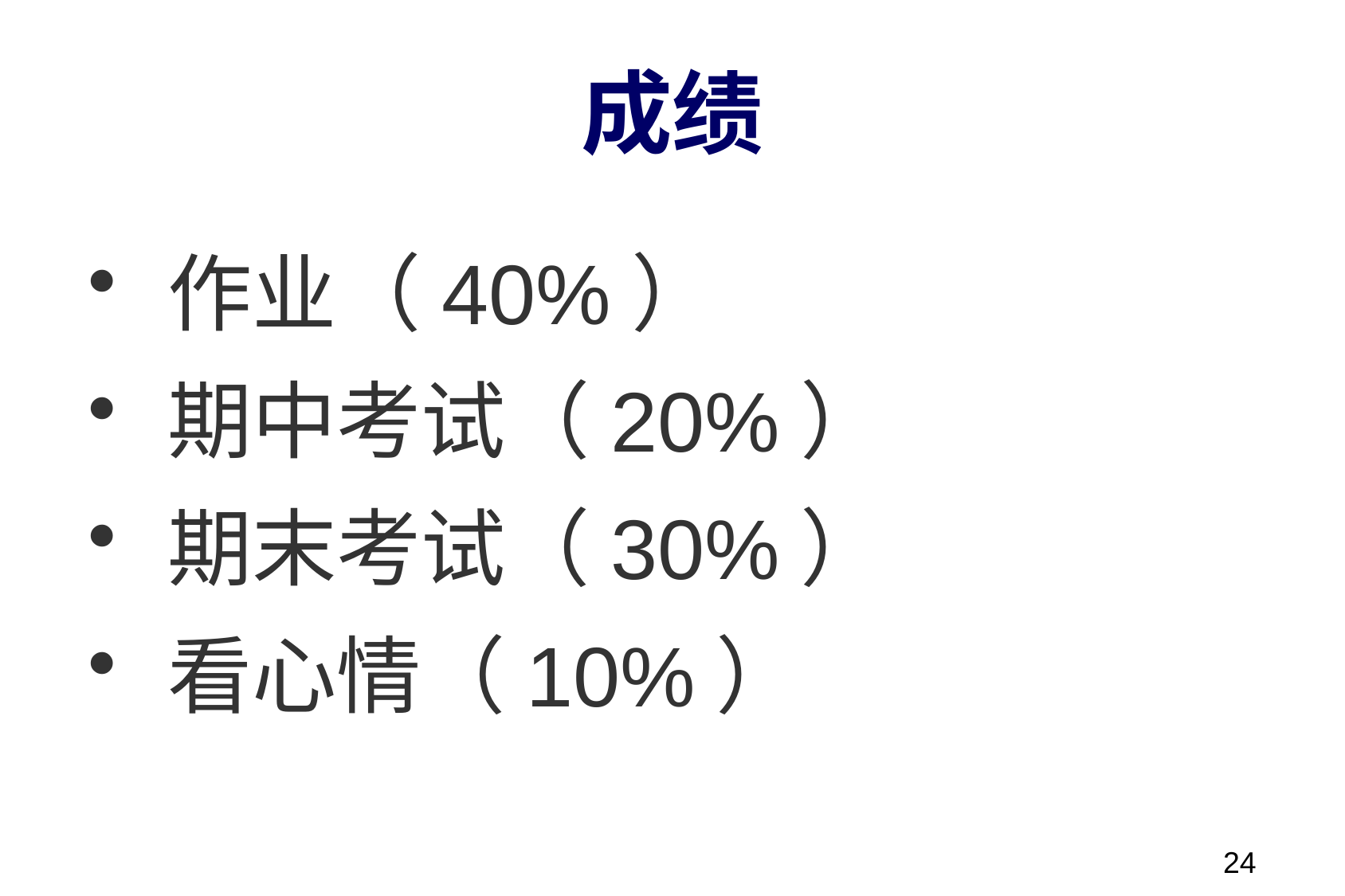

# 成绩
作业（40%）
期中考试（20%）
期末考试（30%）
看心情（10%）
24